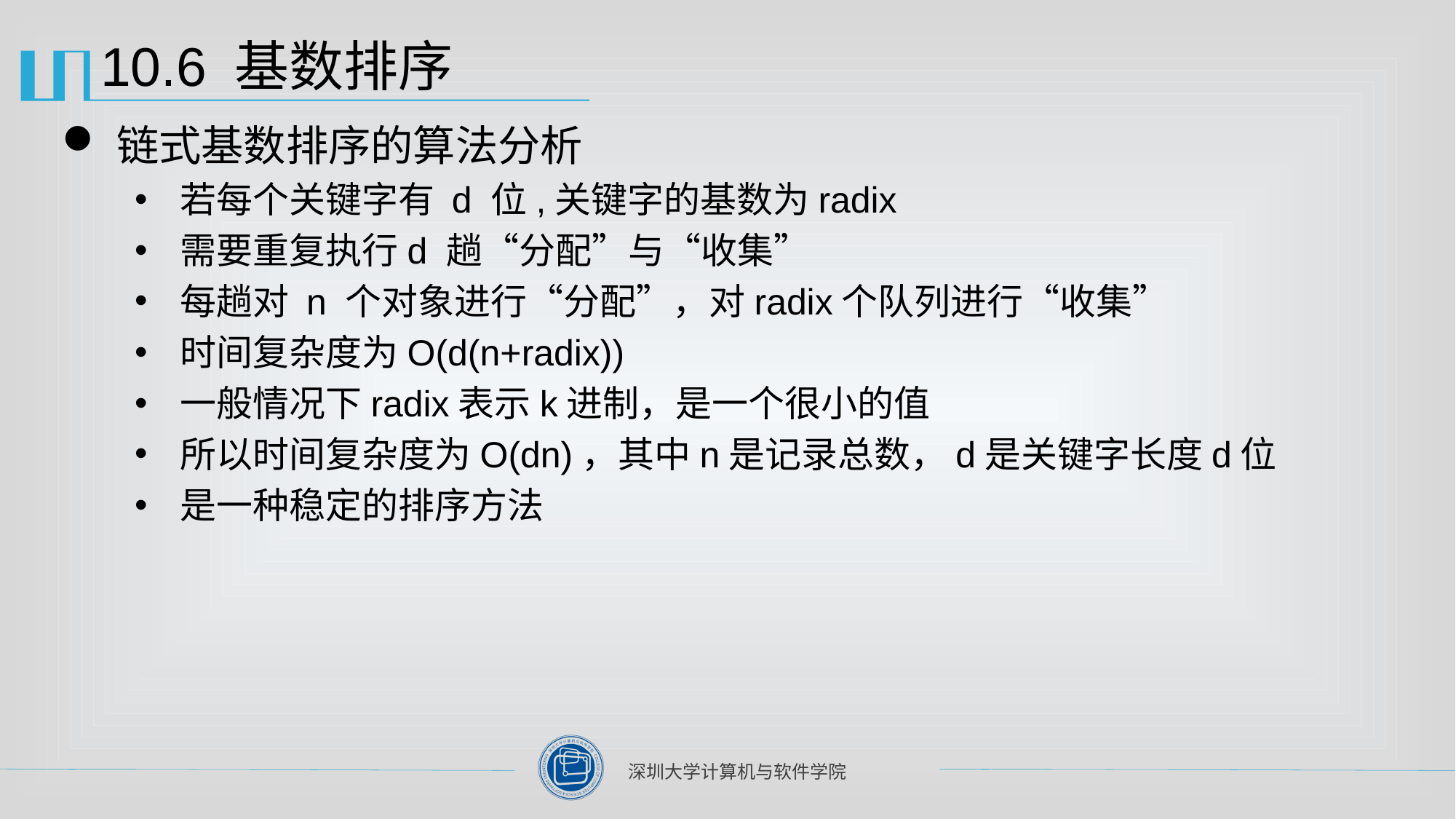

# 10.6 基数排序
链式基数排序的算法分析
若每个关键字有 d 位,关键字的基数为radix
需要重复执行d 趟“分配”与“收集”
每趟对 n 个对象进行“分配”，对radix个队列进行“收集”
时间复杂度为O(d(n+radix))
一般情况下radix表示k进制，是一个很小的值
所以时间复杂度为O(dn)，其中n是记录总数，d是关键字长度d位
是一种稳定的排序方法

98